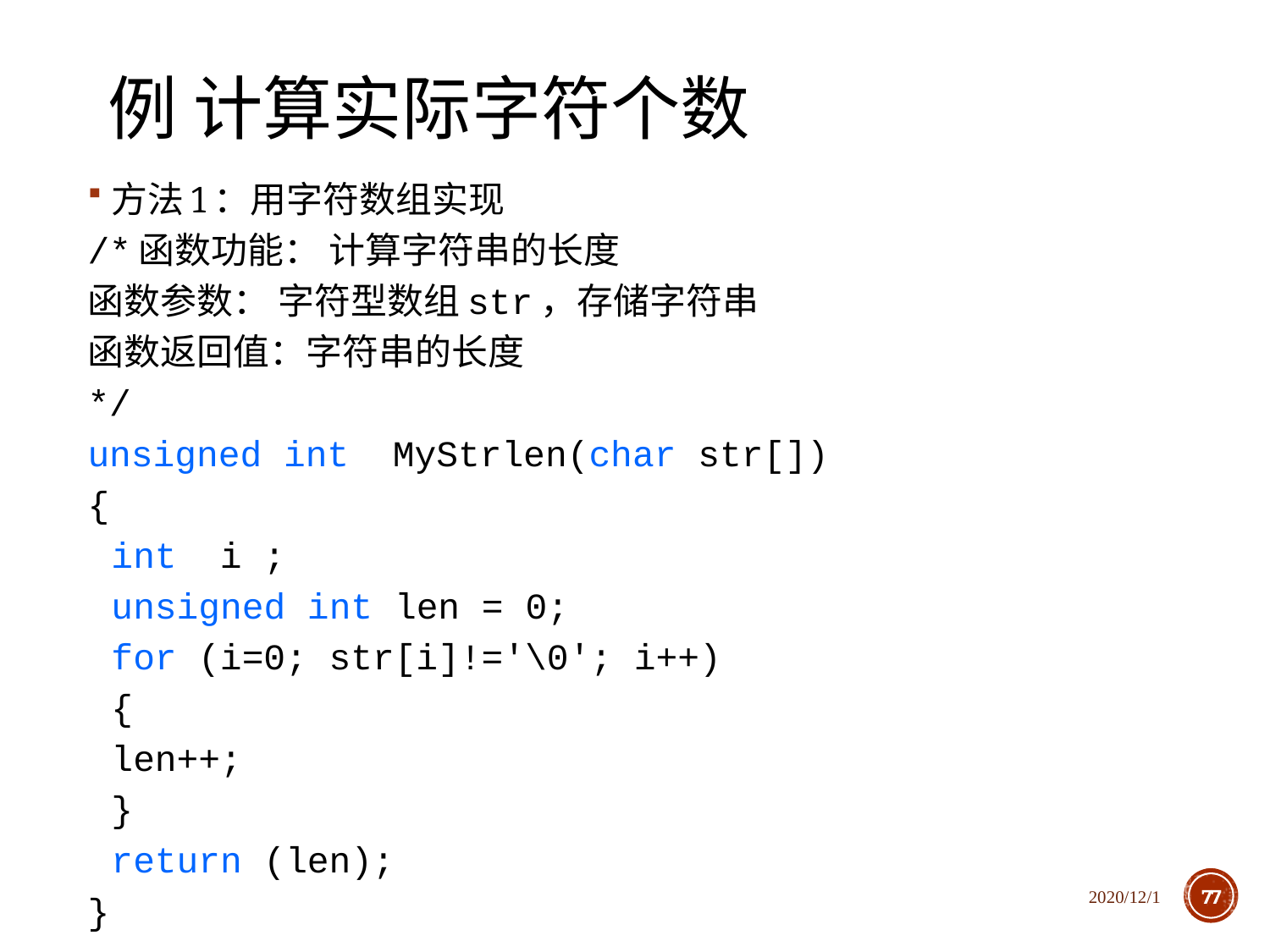

# 例 计算实际字符个数
方法1：用字符数组实现
/*函数功能： 计算字符串的长度
函数参数： 字符型数组str，存储字符串
函数返回值：字符串的长度
*/
unsigned int  MyStrlen(char str[])
{
	int  i ;
	unsigned int len = 0;
	for (i=0; str[i]!='\0'; i++)
	{
		len++;
	}
	return (len);
}
2020/12/1
77